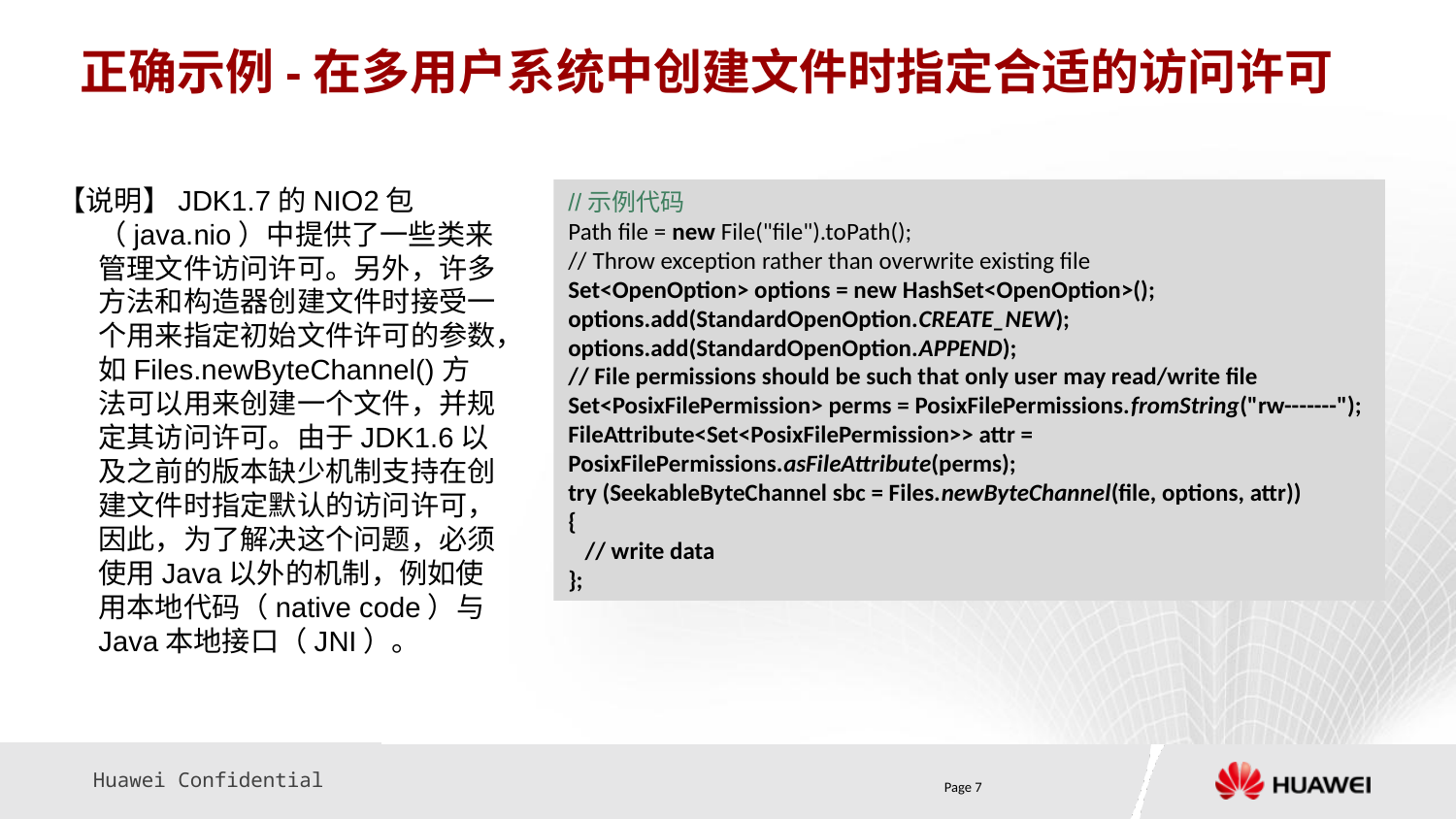

# 正确示例-在多用户系统中创建文件时指定合适的访问许可
【说明】JDK1.7的NIO2包（java.nio）中提供了一些类来管理文件访问许可。另外，许多方法和构造器创建文件时接受一个用来指定初始文件许可的参数，如Files.newByteChannel()方法可以用来创建一个文件，并规定其访问许可。由于JDK1.6以及之前的版本缺少机制支持在创建文件时指定默认的访问许可，因此，为了解决这个问题，必须使用Java以外的机制，例如使用本地代码（native code）与Java本地接口（JNI）。
//示例代码
Path file = new File("file").toPath();
// Throw exception rather than overwrite existing file
Set<OpenOption> options = new HashSet<OpenOption>();
options.add(StandardOpenOption.CREATE_NEW);
options.add(StandardOpenOption.APPEND);
// File permissions should be such that only user may read/write file Set<PosixFilePermission> perms = PosixFilePermissions.fromString("rw-------");
FileAttribute<Set<PosixFilePermission>> attr = PosixFilePermissions.asFileAttribute(perms);
try (SeekableByteChannel sbc = Files.newByteChannel(file, options, attr))
{
   // write data
};